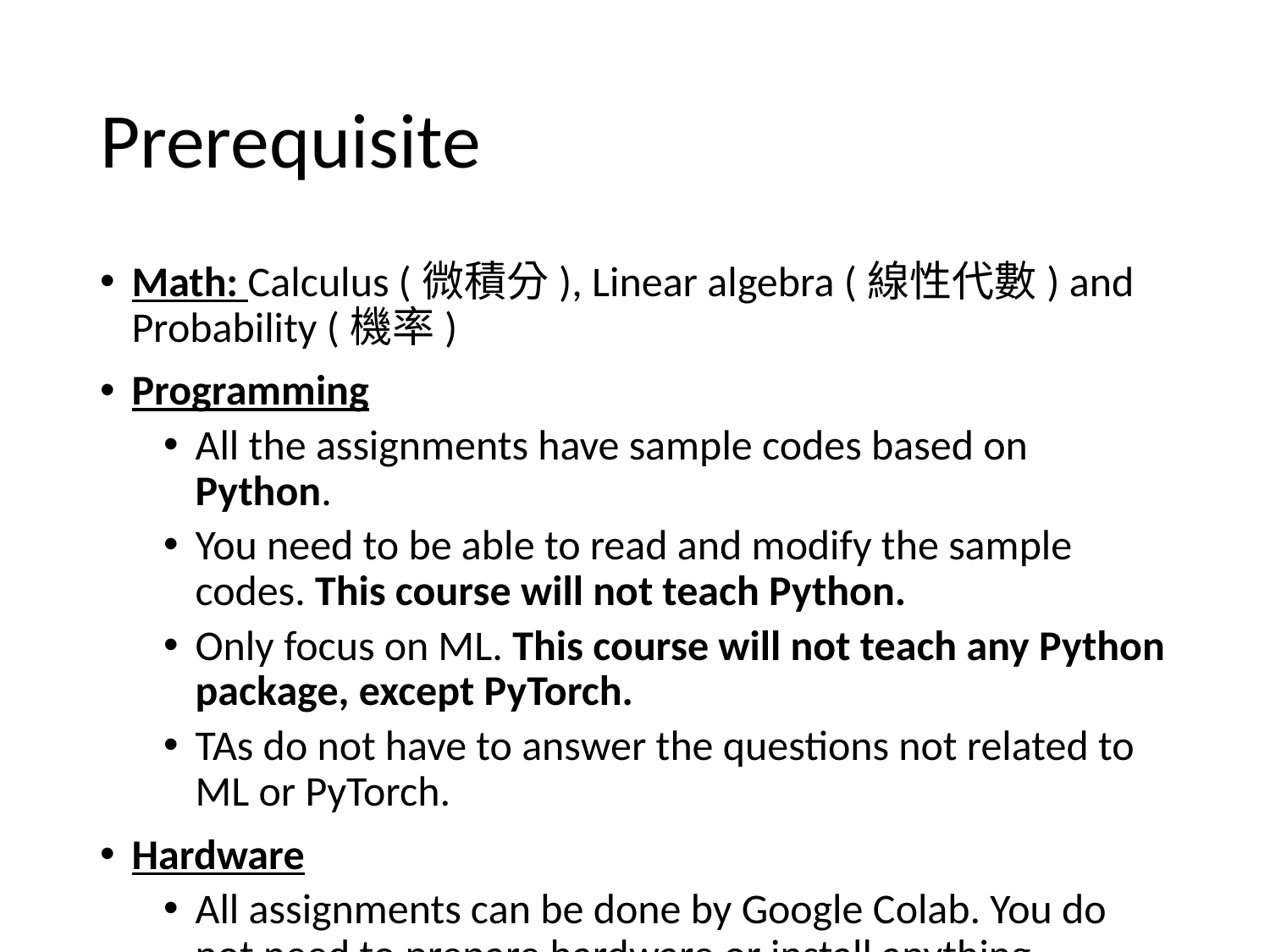

# Prerequisite
Math: Calculus (微積分), Linear algebra (線性代數) and Probability (機率)
Programming
All the assignments have sample codes based on Python.
You need to be able to read and modify the sample codes. This course will not teach Python.
Only focus on ML. This course will not teach any Python package, except PyTorch.
TAs do not have to answer the questions not related to ML or PyTorch.
Hardware
All assignments can be done by Google Colab. You do not need to prepare hardware or install anything.